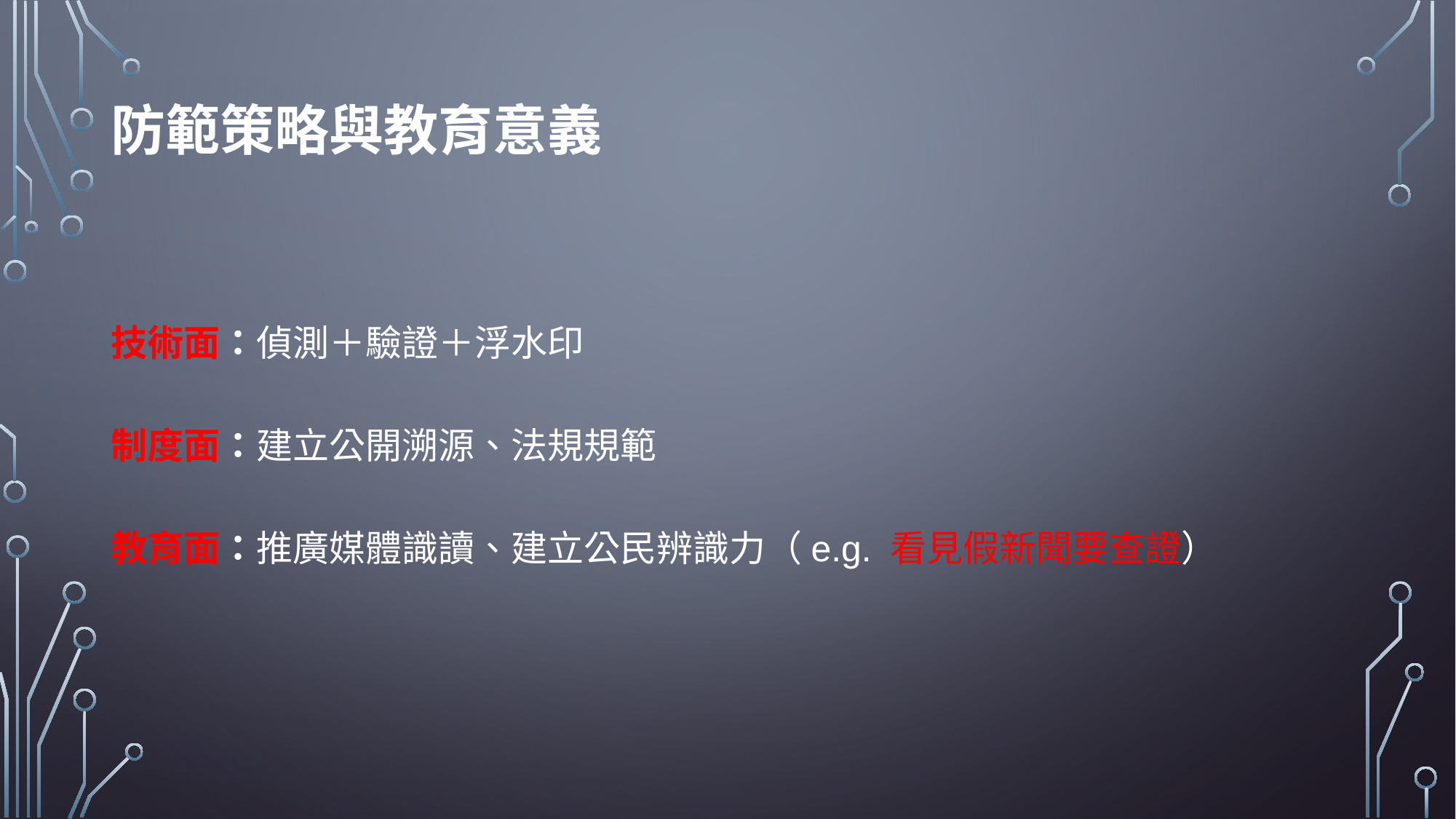

防範策略與教育意義

技術面：偵測＋驗證＋浮水印
制度面：建立公開溯源、法規規範
教育面：推廣媒體識讀、建立公民辨識力（e.g. 看見假新聞要查證）